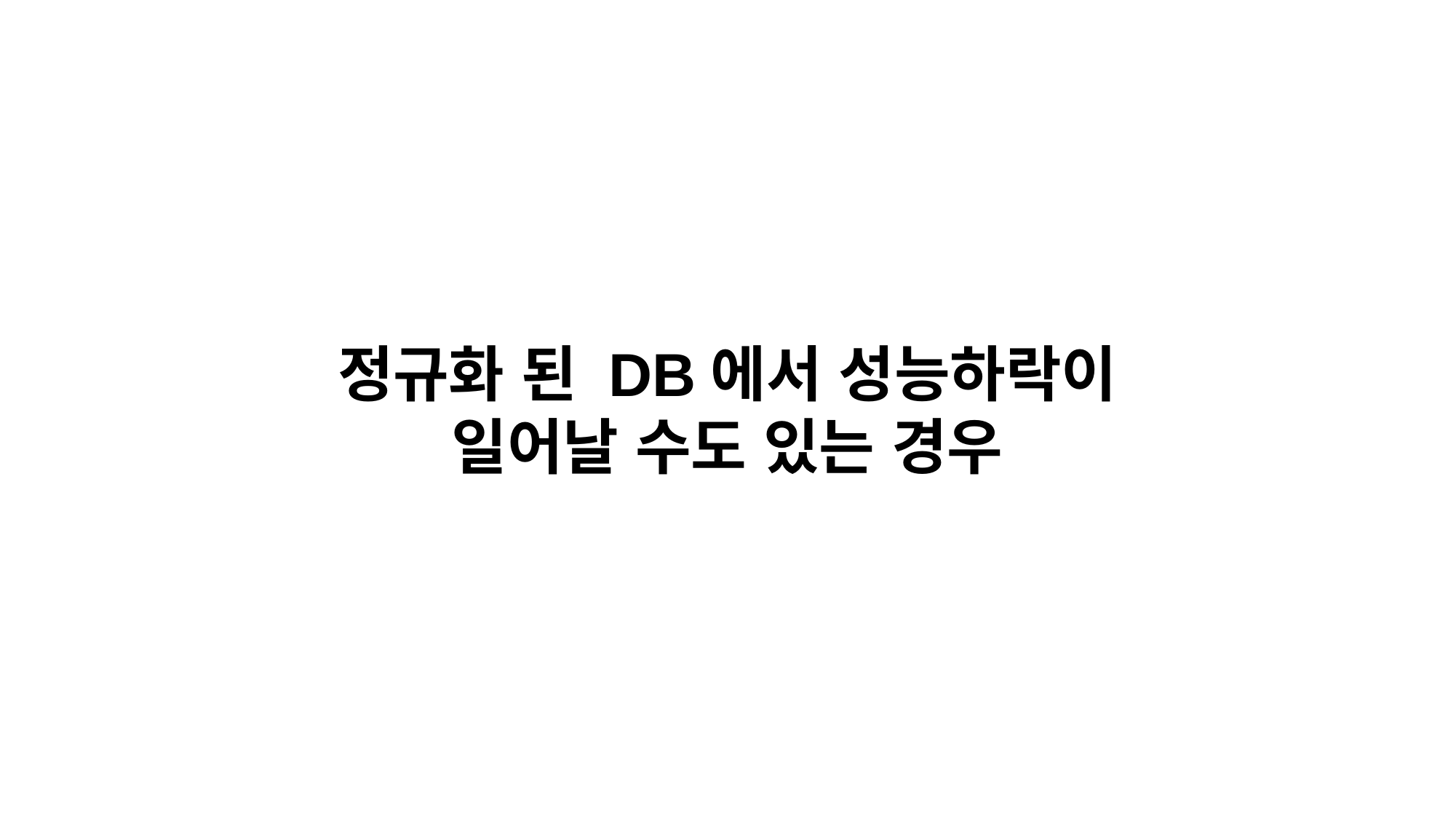

정규화 된 DB에서 성능하락이 일어날 수도 있는 경우